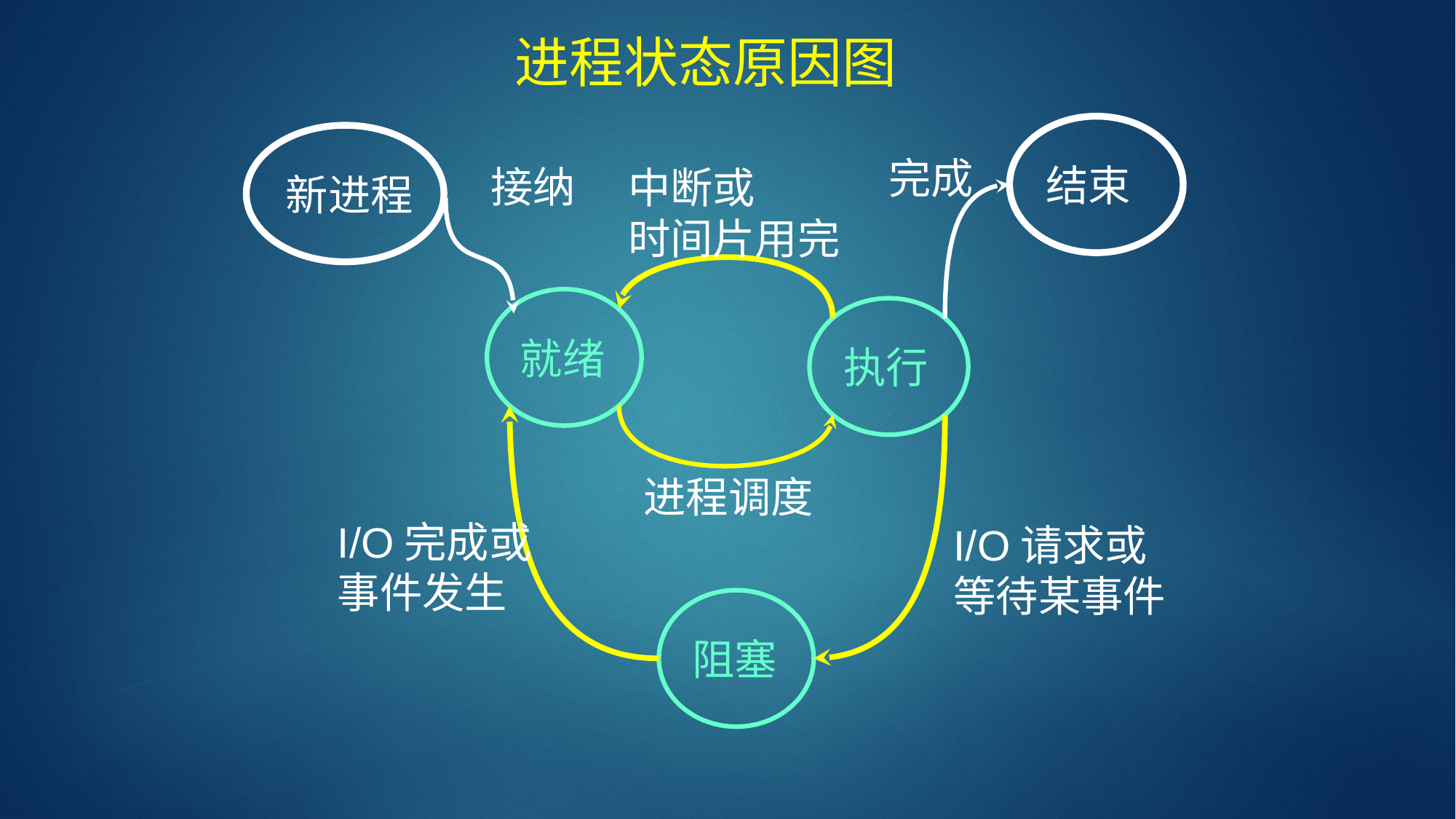

# 进程状态原因图
结束
新进程
完成
接纳
中断或
时间片用完
就绪
执行
进程调度
I/O完成或
事件发生
I/O请求或
等待某事件
阻塞